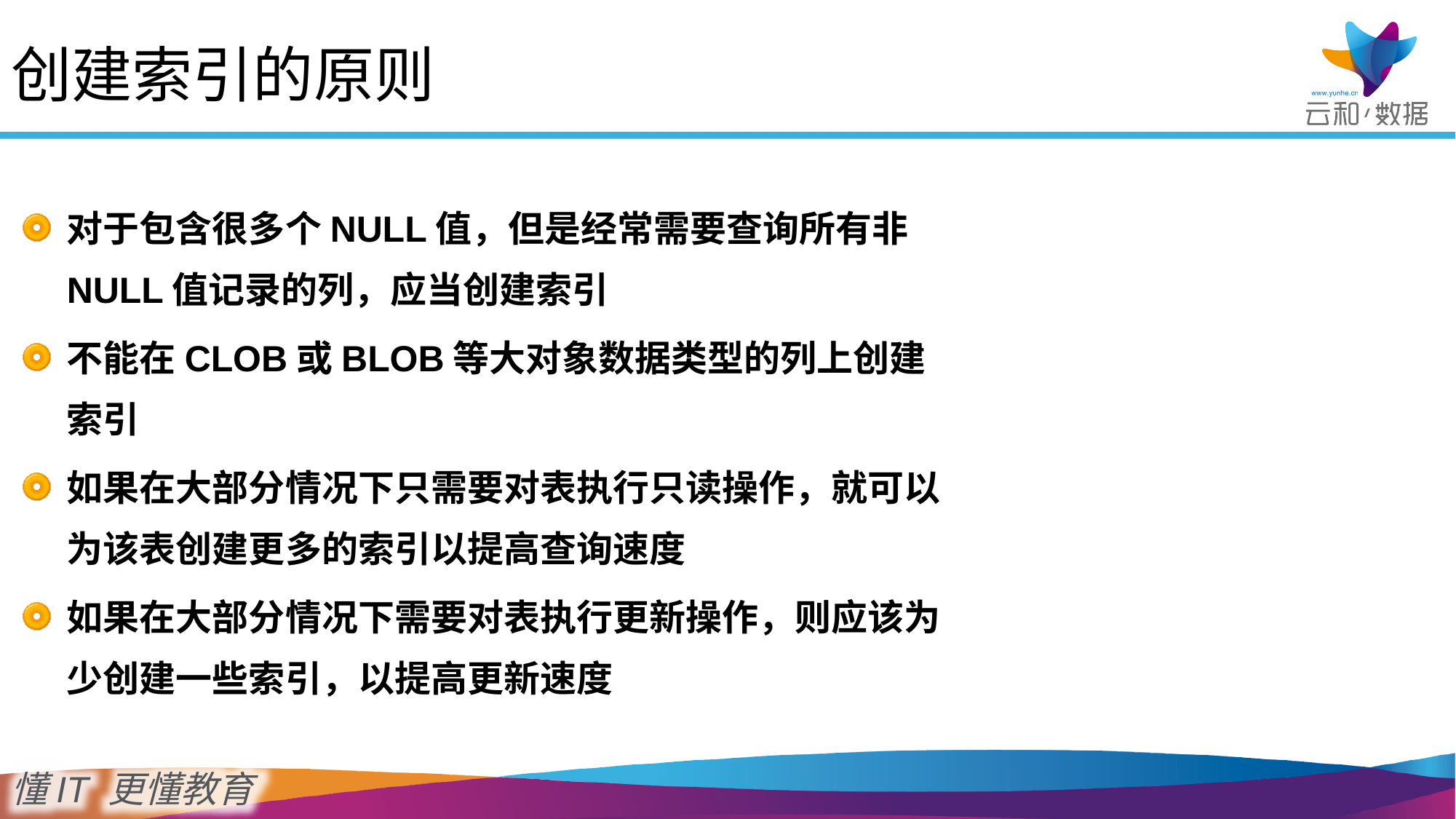

创建索引的原则
对于包含很多个NULL值，但是经常需要查询所有非NULL值记录的列，应当创建索引
不能在CLOB或BLOB等大对象数据类型的列上创建索引
如果在大部分情况下只需要对表执行只读操作，就可以为该表创建更多的索引以提高查询速度
如果在大部分情况下需要对表执行更新操作，则应该为少创建一些索引，以提高更新速度